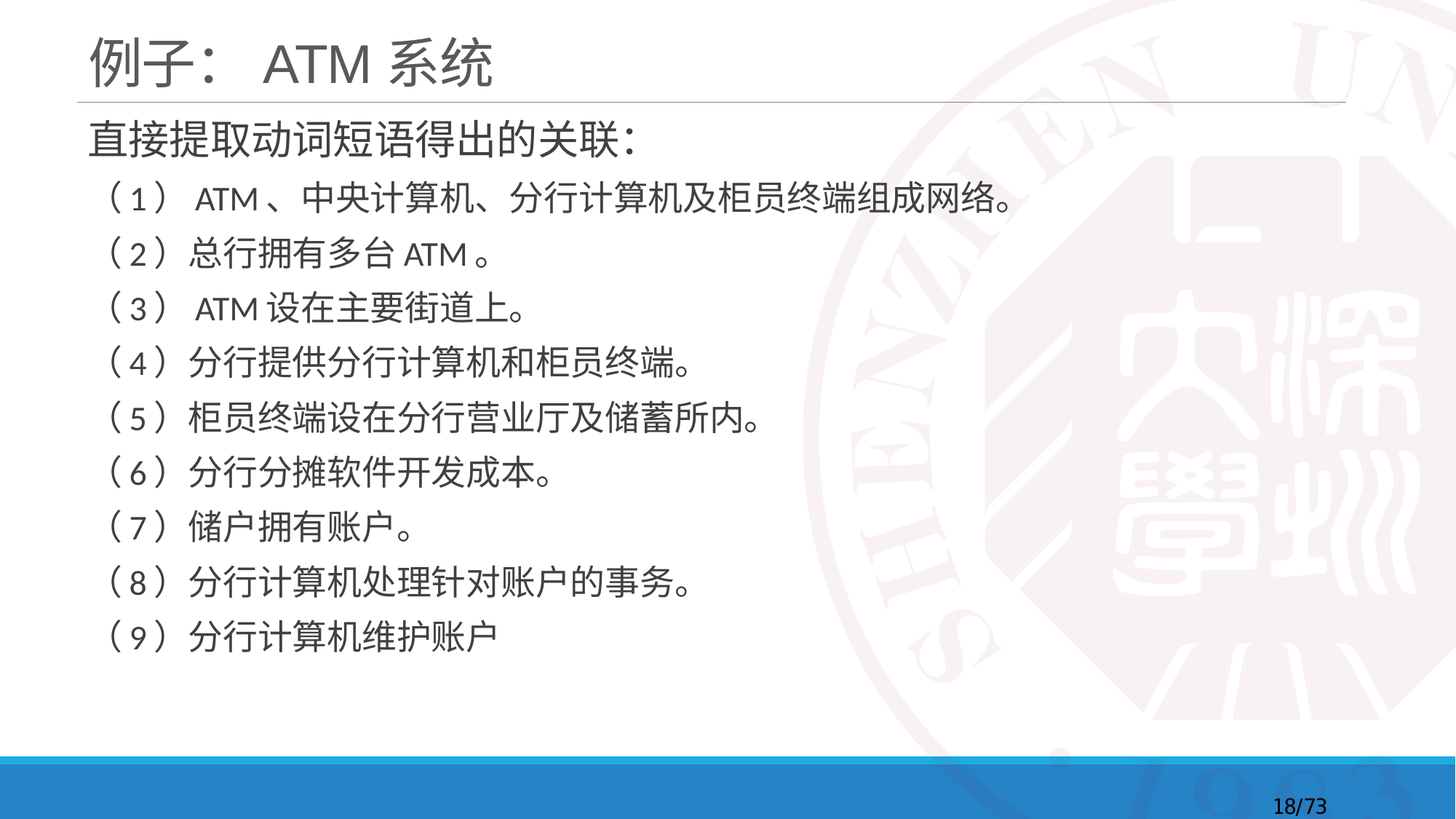

# 例子：ATM系统
直接提取动词短语得出的关联：
（1）ATM、中央计算机、分行计算机及柜员终端组成网络。
（2）总行拥有多台ATM。
（3）ATM设在主要街道上。
（4）分行提供分行计算机和柜员终端。
（5）柜员终端设在分行营业厅及储蓄所内。
（6）分行分摊软件开发成本。
（7）储户拥有账户。
（8）分行计算机处理针对账户的事务。
（9）分行计算机维护账户

18/73